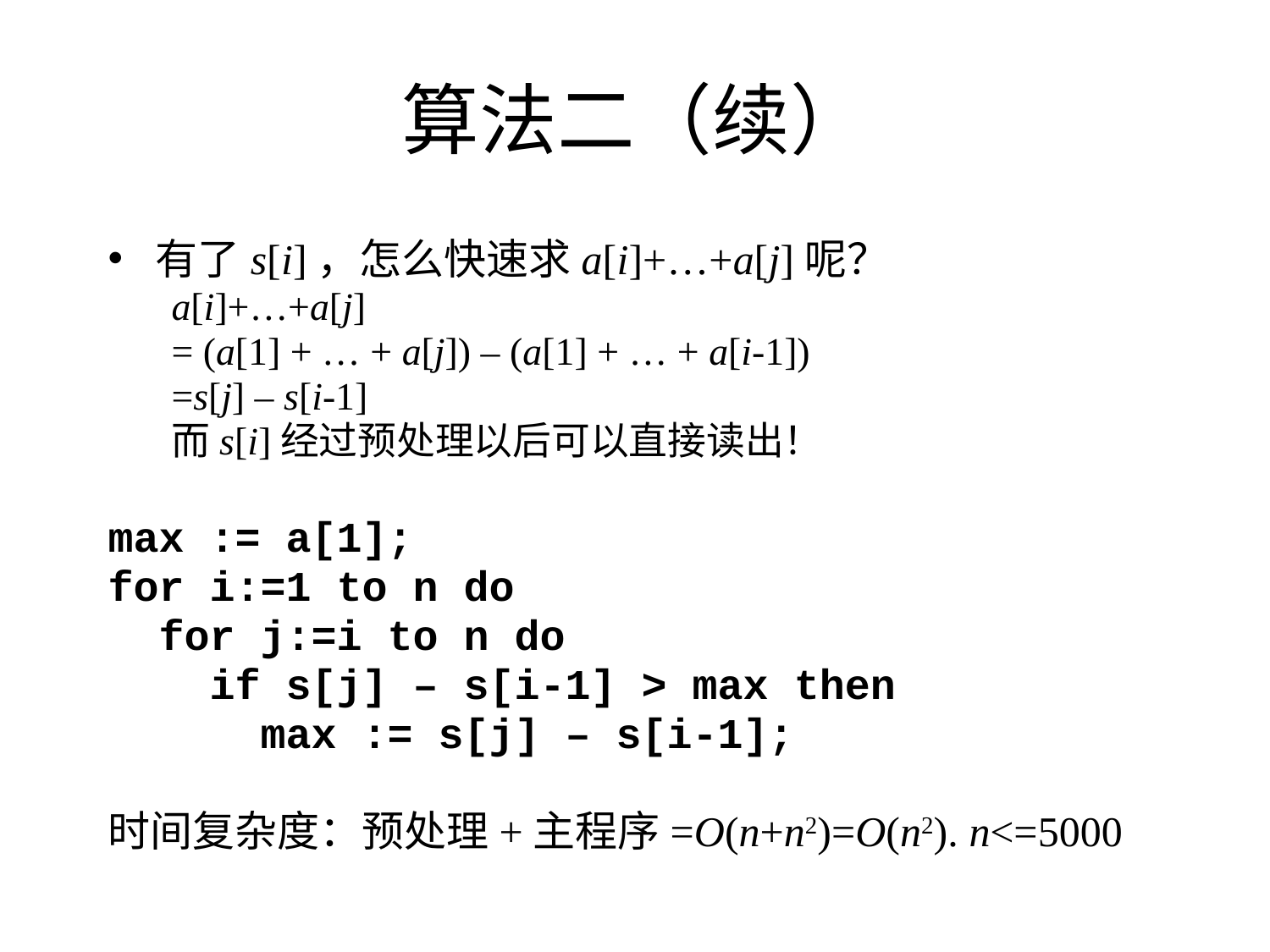

# 算法二（续）
有了s[i]，怎么快速求a[i]+…+a[j]呢？
a[i]+…+a[j]
= (a[1] + … + a[j]) – (a[1] + … + a[i-1])
=s[j] – s[i-1]
而s[i]经过预处理以后可以直接读出！

max := a[1];
for i:=1 to n do
  for j:=i to n do
    if s[j] – s[i-1] > max then
      max := s[j] – s[i-1];

时间复杂度：预处理+主程序=O(n+n2)=O(n2). n<=5000